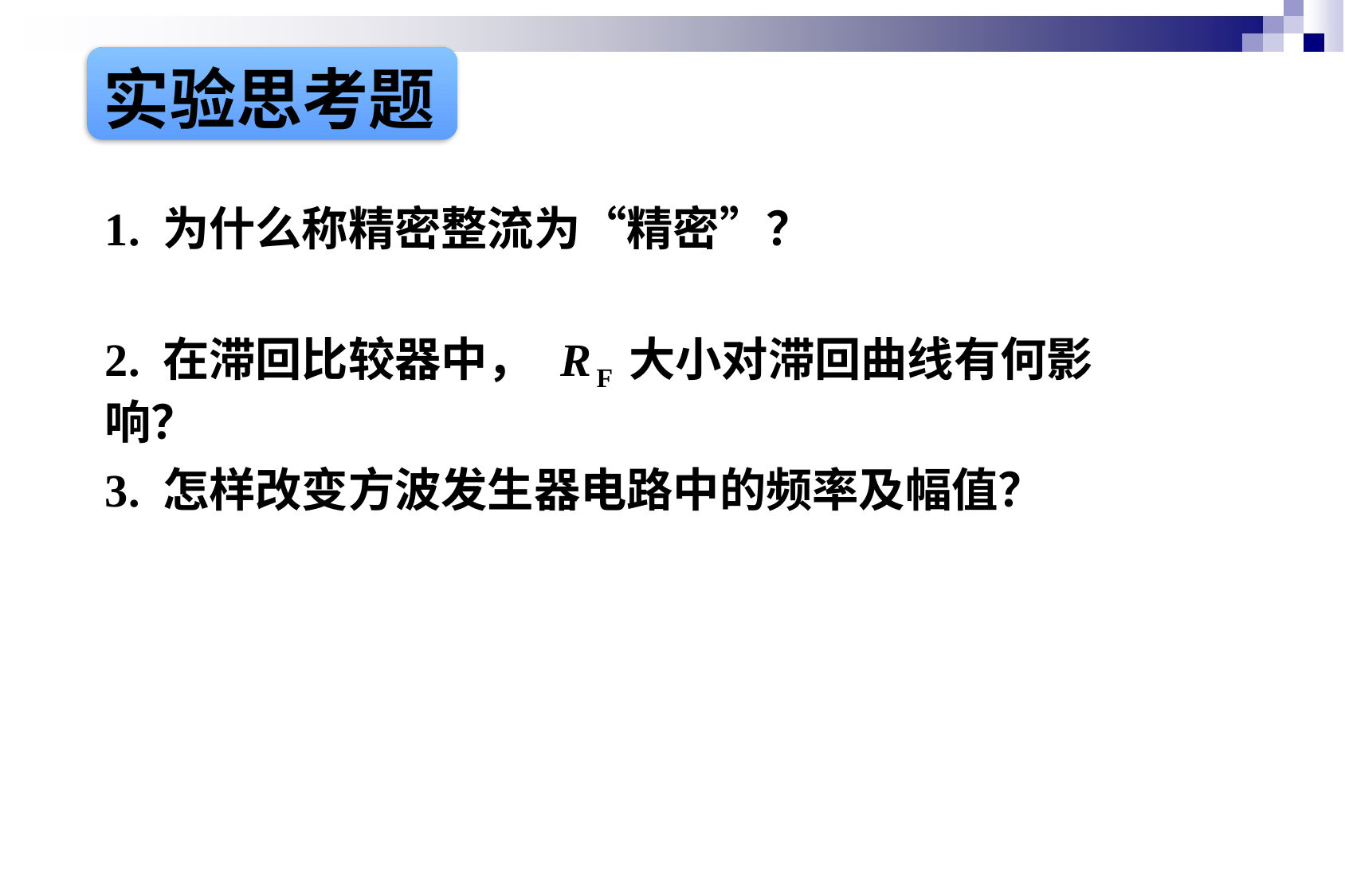

实验思考题
1. 为什么称精密整流为“精密”？
2. 在滞回比较器中， RF大小对滞回曲线有何影响？
3. 怎样改变方波发生器电路中的频率及幅值？